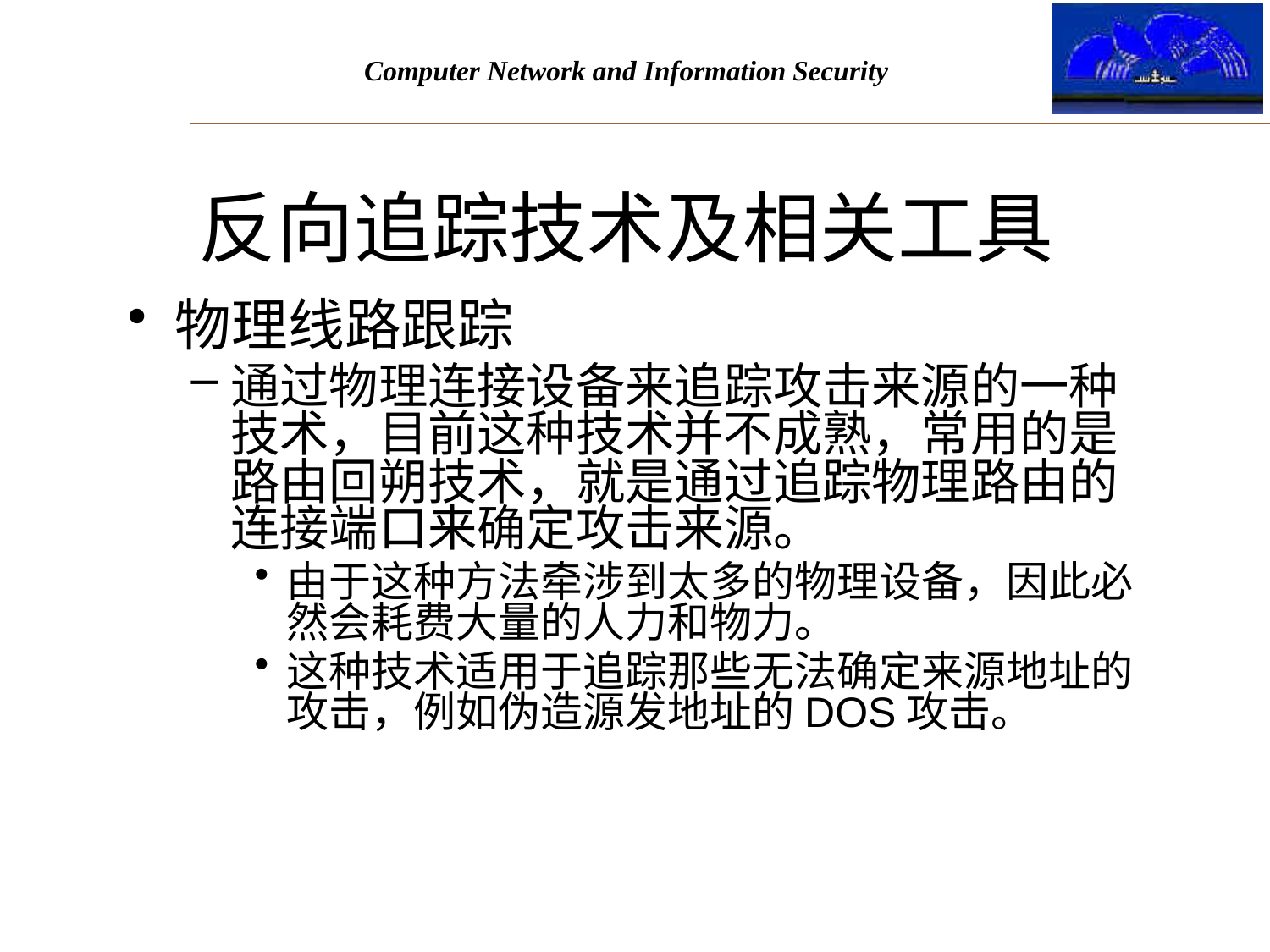

# 反向追踪技术及相关工具
物理线路跟踪
通过物理连接设备来追踪攻击来源的一种技术，目前这种技术并不成熟，常用的是路由回朔技术，就是通过追踪物理路由的连接端口来确定攻击来源。
由于这种方法牵涉到太多的物理设备，因此必然会耗费大量的人力和物力。
这种技术适用于追踪那些无法确定来源地址的攻击，例如伪造源发地址的DOS攻击。